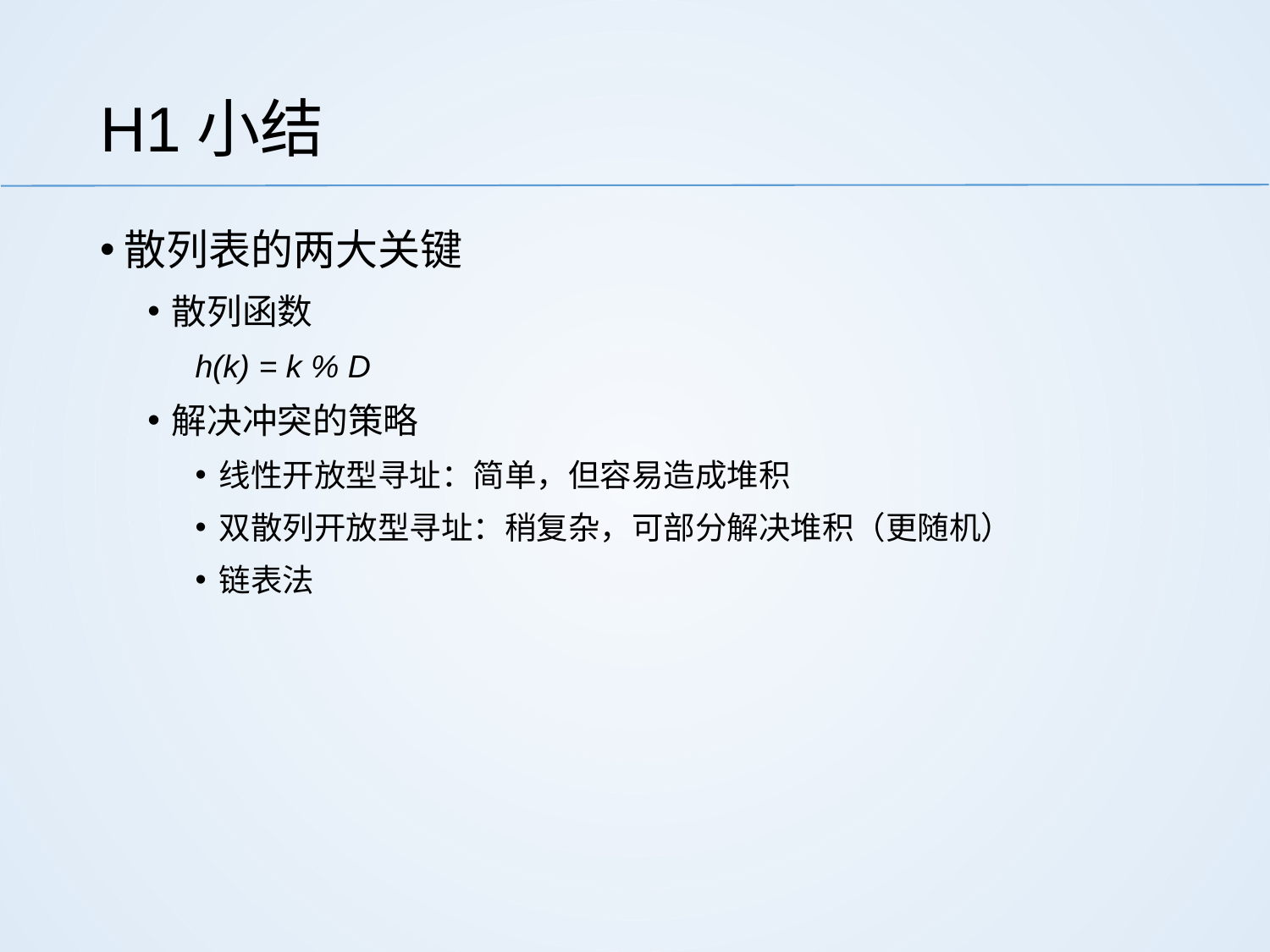

# H1小结
散列表的两大关键
散列函数
h(k) = k % D
解决冲突的策略
线性开放型寻址：简单，但容易造成堆积
双散列开放型寻址：稍复杂，可部分解决堆积（更随机）
链表法
70